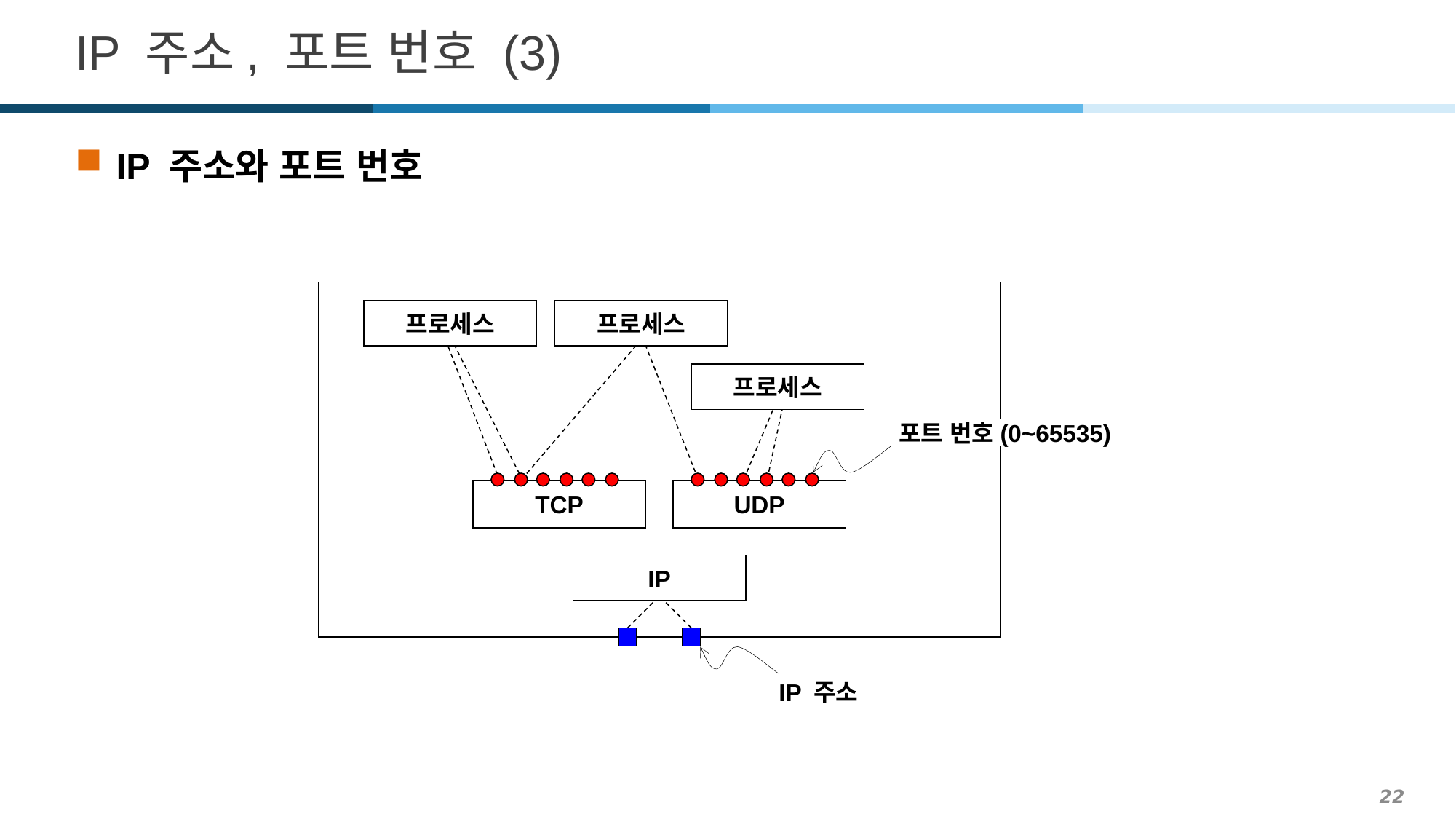

# IP 주소, 포트 번호 (3)
IP 주소와 포트 번호

프로세스
프로세스

프로세스

포트 번호(0~65535)

TCP
UDP
IP

IP 주소